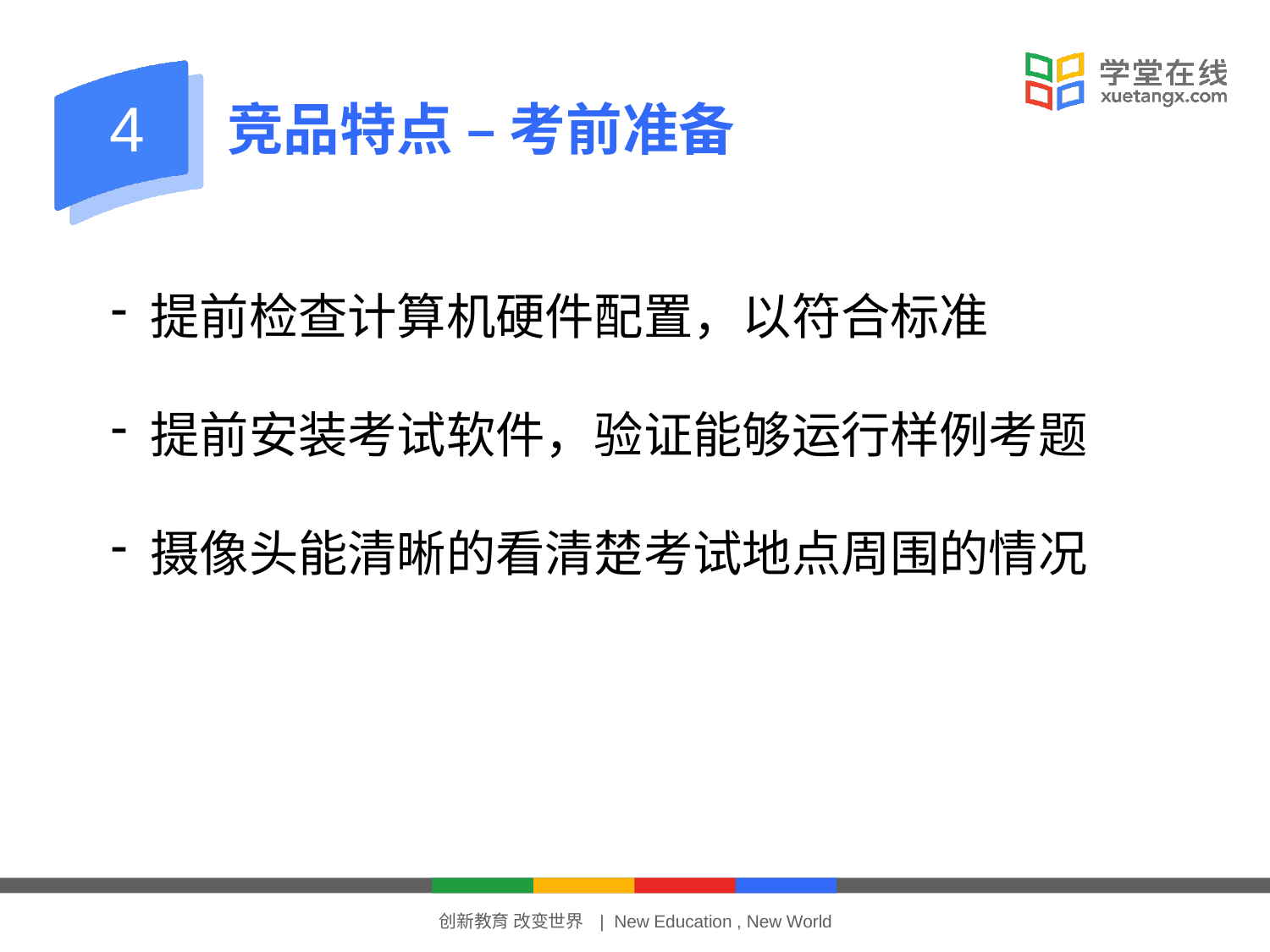

4
竞品特点 – 考前准备
提前检查计算机硬件配置，以符合标准

提前安装考试软件，验证能够运行样例考题

摄像头能清晰的看清楚考试地点周围的情况